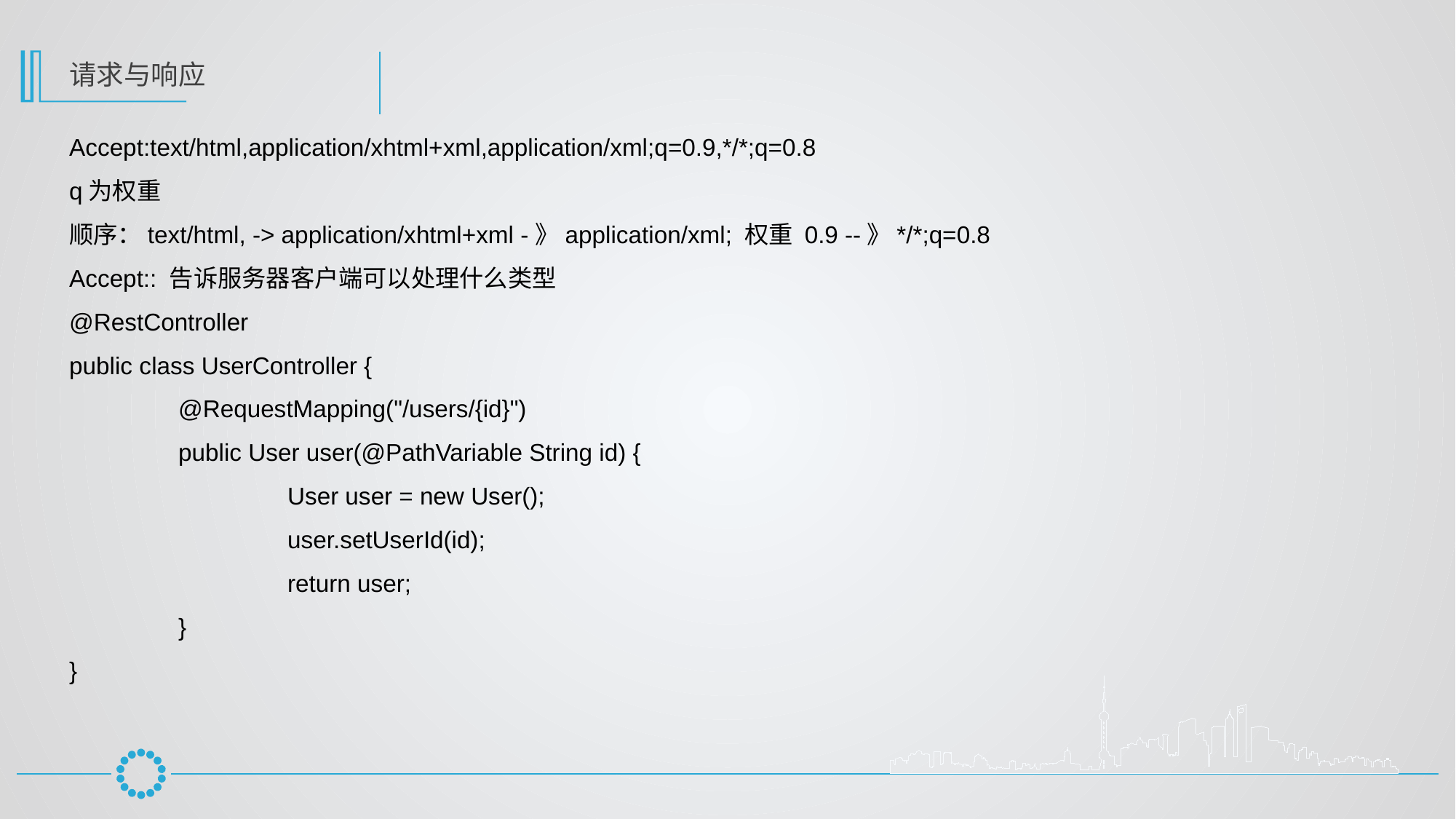

请求与响应
Accept:text/html,application/xhtml+xml,application/xml;q=0.9,*/*;q=0.8
q为权重
顺序：text/html, -> application/xhtml+xml -》application/xml; 权重 0.9 --》*/*;q=0.8
Accept:: 告诉服务器客户端可以处理什么类型
@RestController
public class UserController {
	@RequestMapping("/users/{id}")
	public User user(@PathVariable String id) {
		User user = new User();
		user.setUserId(id);
		return user;
	}
}

5